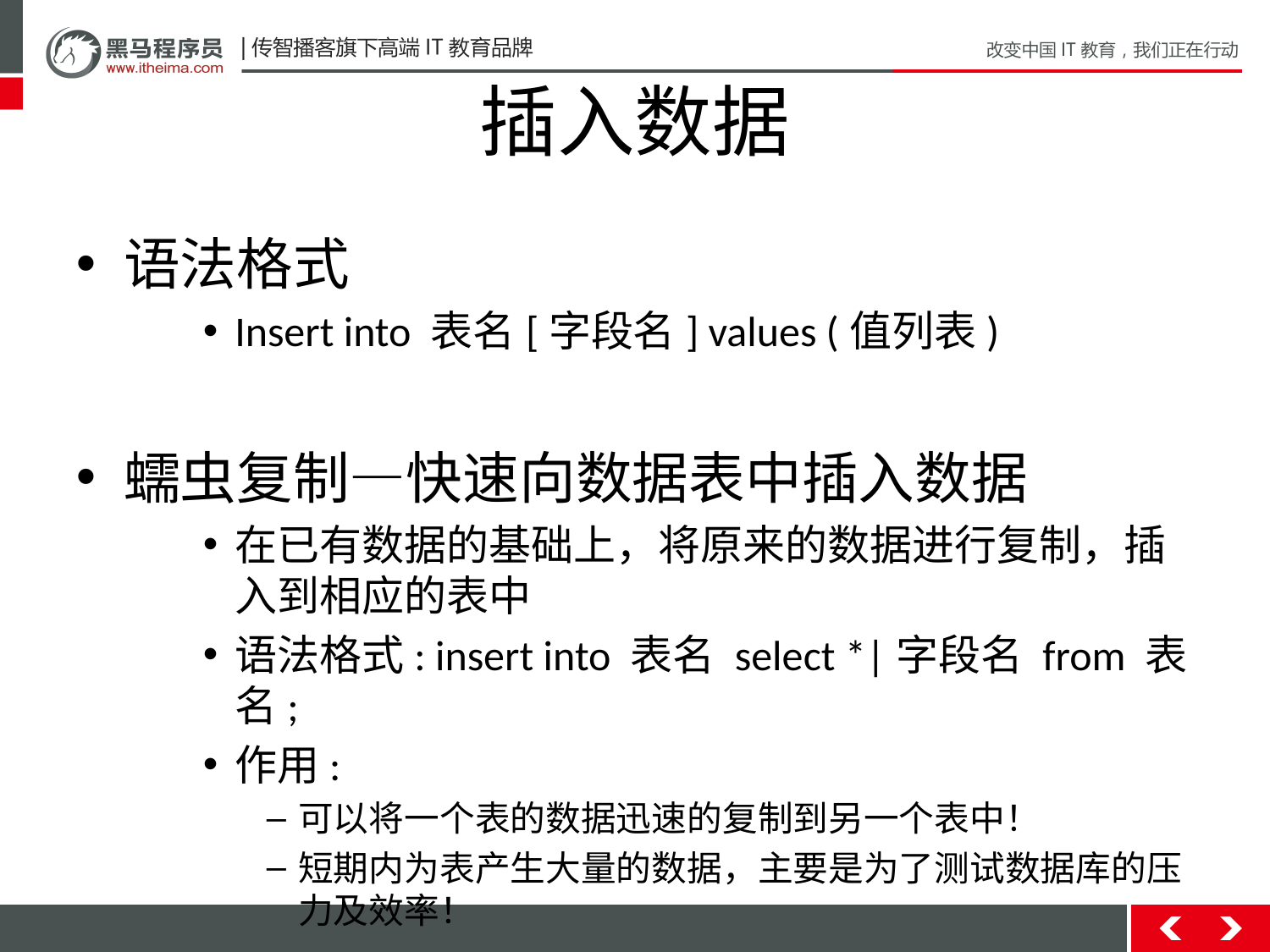

# 插入数据
语法格式
Insert into 表名[字段名] values (值列表)

蠕虫复制—快速向数据表中插入数据
在已有数据的基础上，将原来的数据进行复制，插入到相应的表中
语法格式: insert into 表名 select *|字段名 from 表名;
作用:
可以将一个表的数据迅速的复制到另一个表中！
短期内为表产生大量的数据，主要是为了测试数据库的压力及效率！